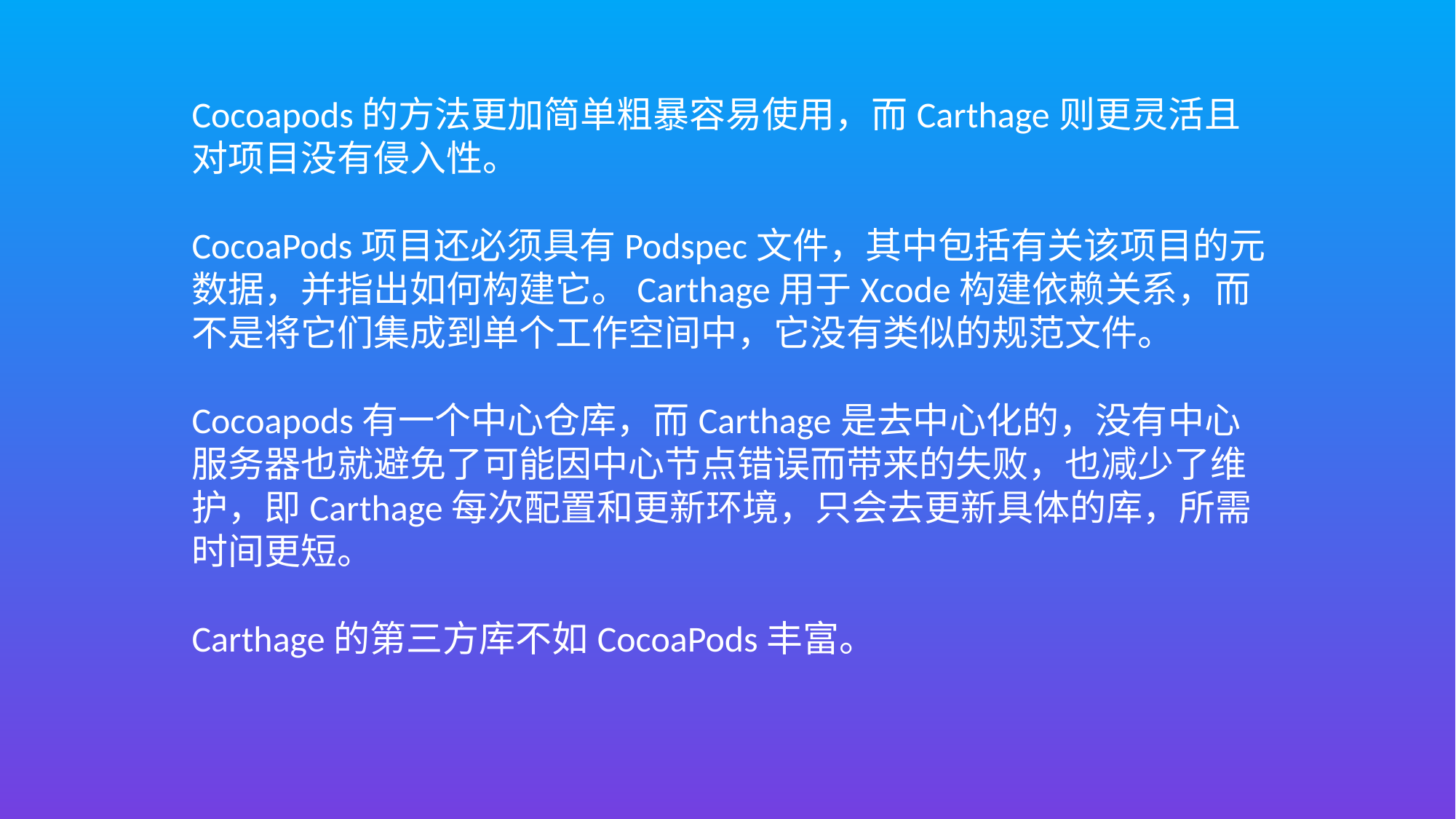

Cocoapods的方法更加简单粗暴容易使用，而Carthage则更灵活且对项目没有侵入性。

CocoaPods项目还必须具有Podspec文件，其中包括有关该项目的元数据，并指出如何构建它。Carthage用于Xcode构建依赖关系，而不是将它们集成到单个工作空间中，它没有类似的规范文件。

Cocoapods有一个中心仓库，而Carthage是去中心化的，没有中心服务器也就避免了可能因中心节点错误而带来的失败，也减少了维护，即Carthage每次配置和更新环境，只会去更新具体的库，所需时间更短。

Carthage的第三方库不如CocoaPods丰富。